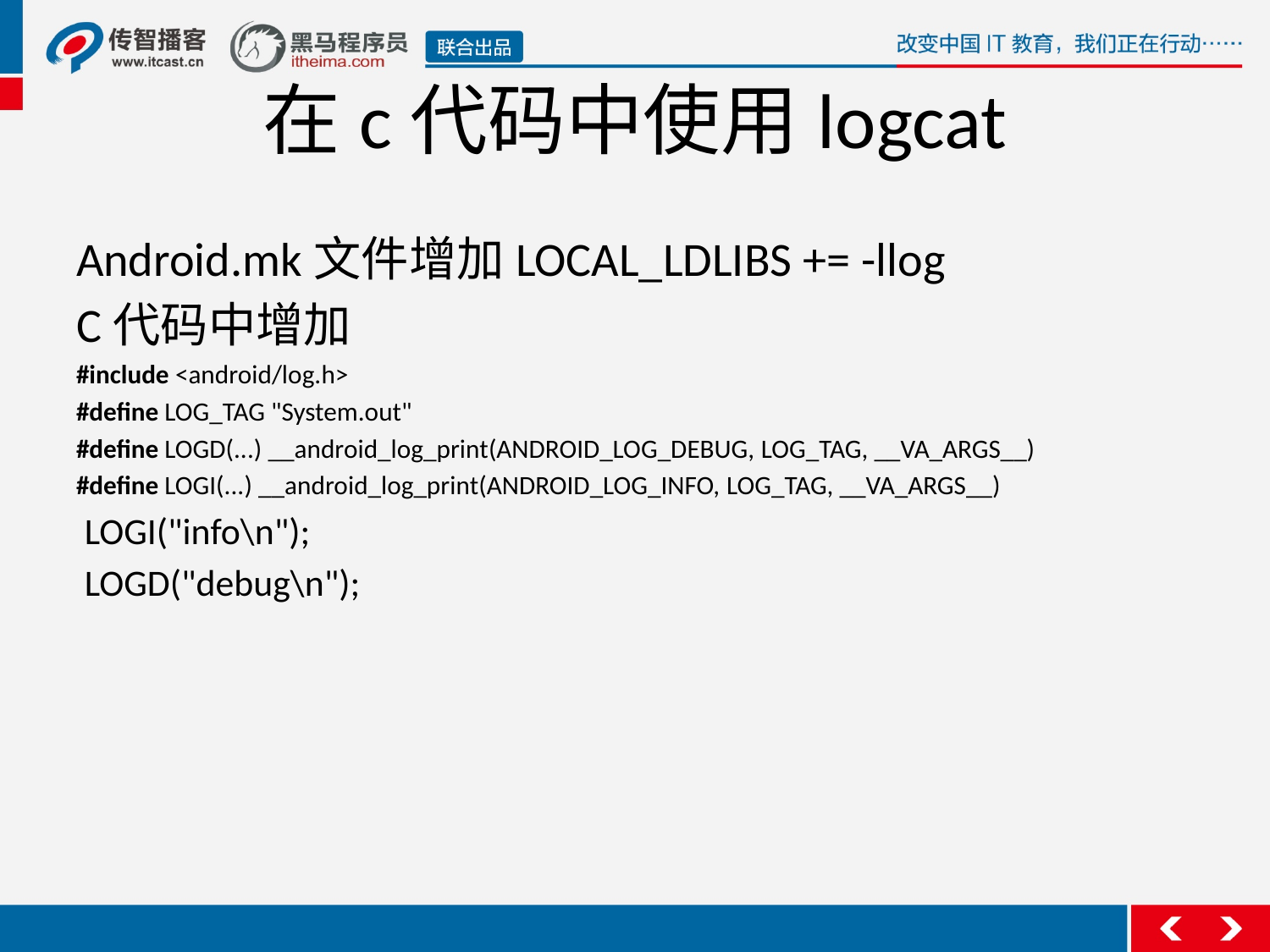

在c代码中使用logcat
Android.mk文件增加LOCAL_LDLIBS += -llog
C代码中增加
#include <android/log.h>
#define LOG_TAG "System.out"
#define LOGD(...) __android_log_print(ANDROID_LOG_DEBUG, LOG_TAG, __VA_ARGS__)
#define LOGI(...) __android_log_print(ANDROID_LOG_INFO, LOG_TAG, __VA_ARGS__)
 LOGI("info\n");
 LOGD("debug\n");